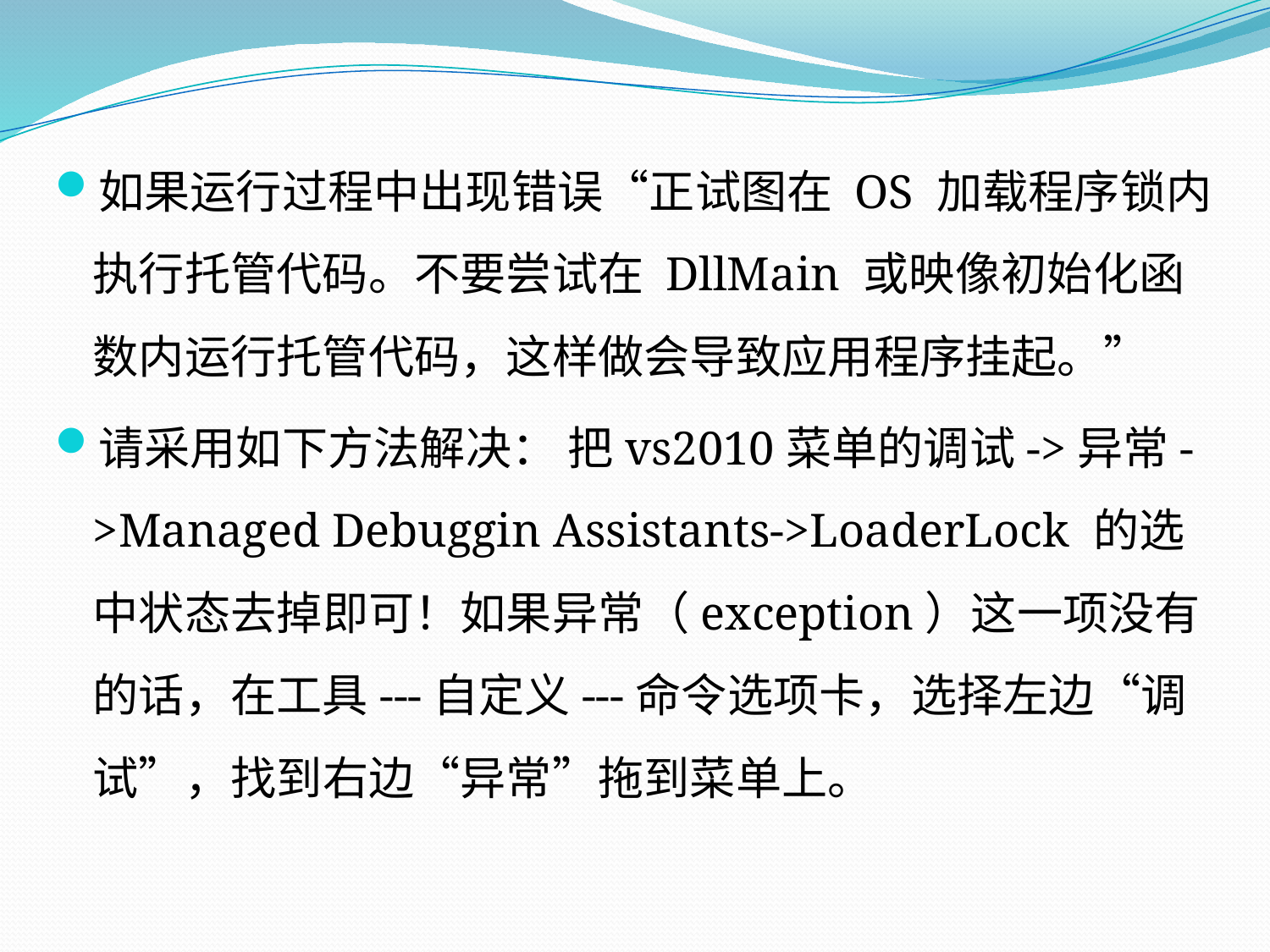

如果运行过程中出现错误“正试图在 OS 加载程序锁内执行托管代码。不要尝试在 DllMain 或映像初始化函数内运行托管代码，这样做会导致应用程序挂起。”
请采用如下方法解决： 把vs2010菜单的调试->异常->Managed Debuggin Assistants->LoaderLock 的选中状态去掉即可！如果异常（exception）这一项没有的话，在工具---自定义---命令选项卡，选择左边“调试”，找到右边“异常”拖到菜单上。